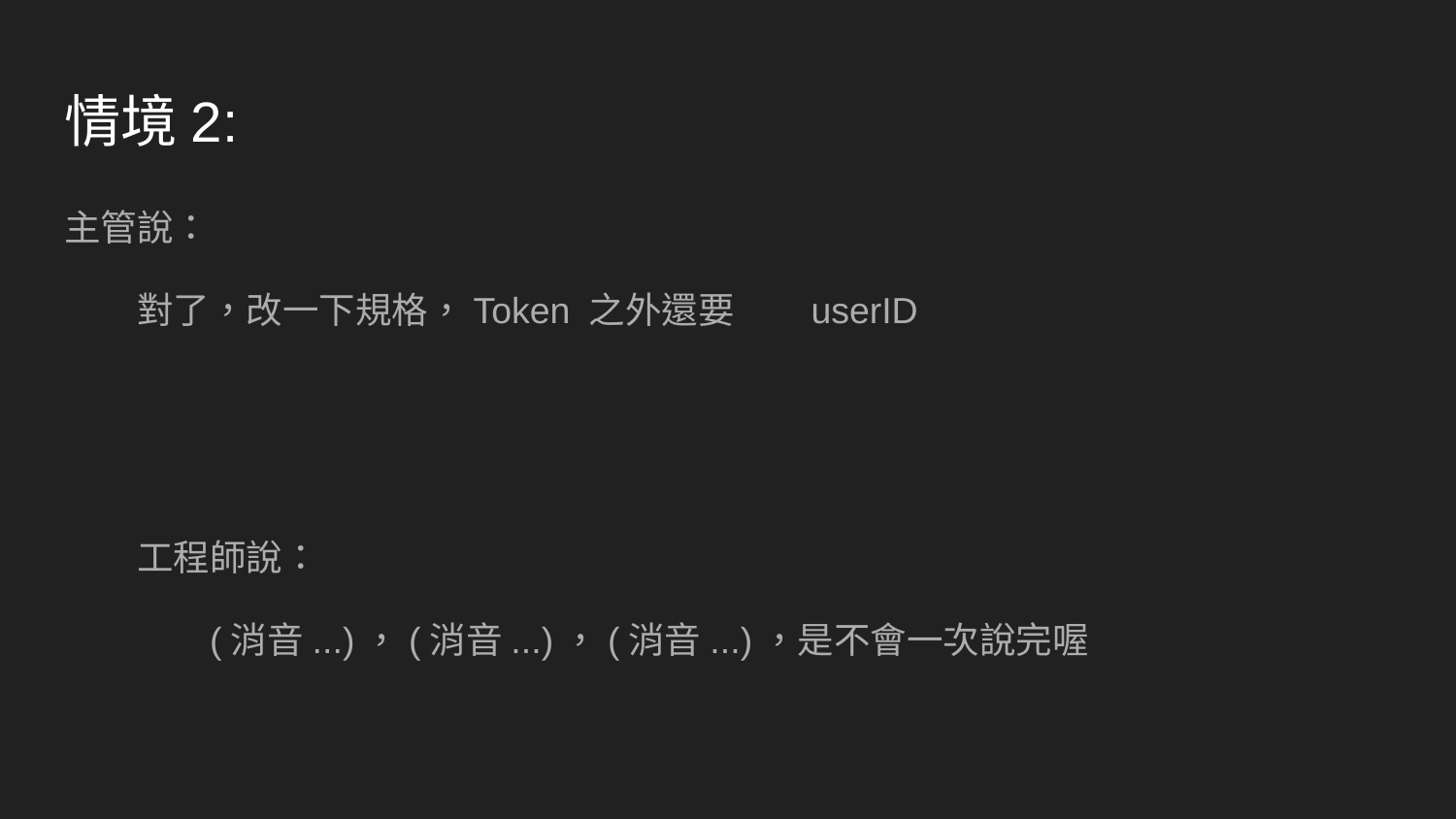

# 情境2:
主管說：
對了，改一下規格，Token 之外還要	 userID

工程師說：
	(消音...)，(消音...)，(消音...)，是不會一次說完喔